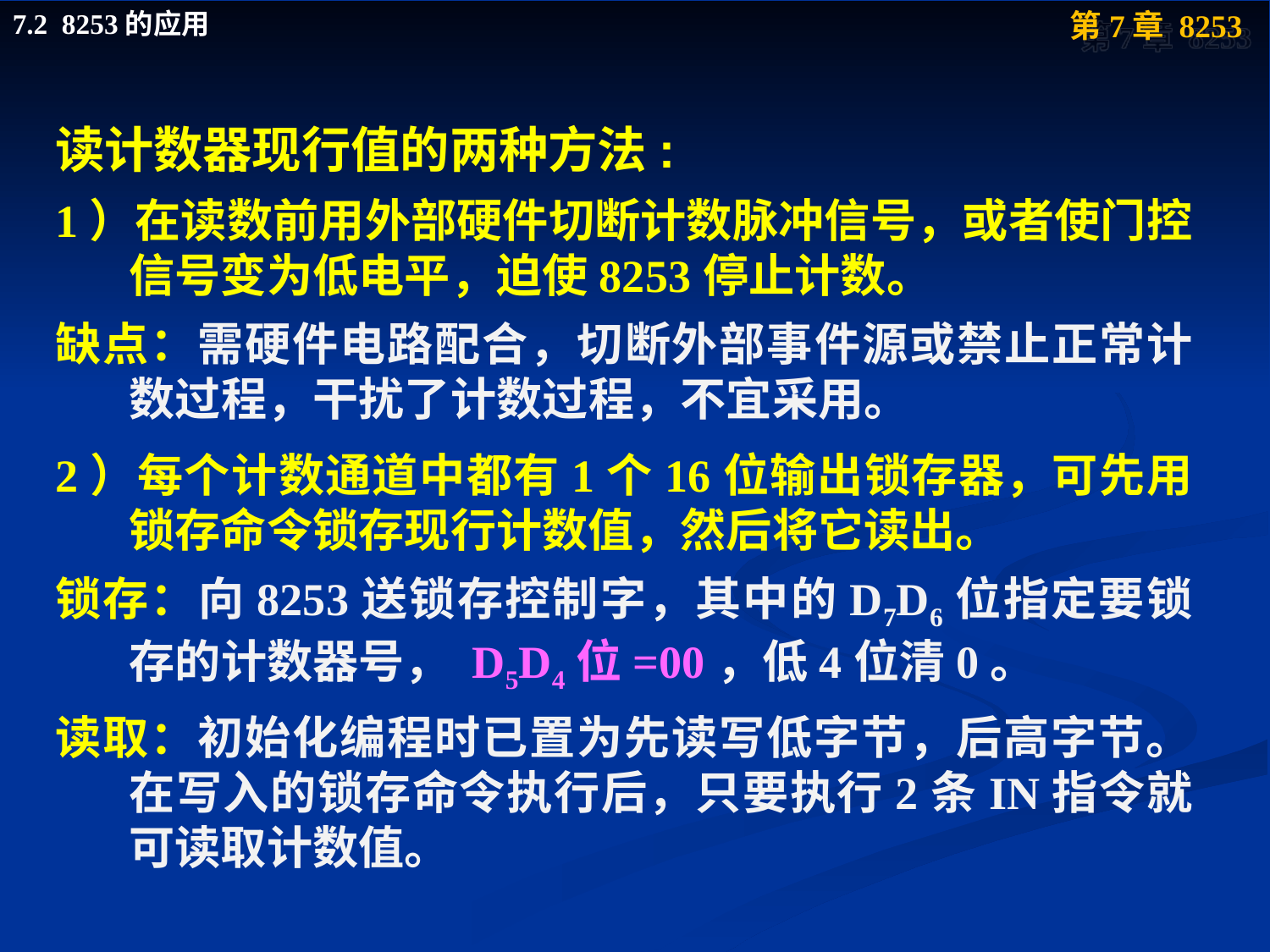

读计数器现行值的两种方法:
1）在读数前用外部硬件切断计数脉冲信号，或者使门控信号变为低电平，迫使8253停止计数。
缺点：需硬件电路配合，切断外部事件源或禁止正常计数过程，干扰了计数过程，不宜采用。
2）每个计数通道中都有1个16位输出锁存器，可先用锁存命令锁存现行计数值，然后将它读出。
锁存：向8253送锁存控制字，其中的D7D6位指定要锁存的计数器号， D5D4位=00，低4位清0。
读取：初始化编程时已置为先读写低字节，后高字节。在写入的锁存命令执行后，只要执行2条IN指令就可读取计数值。